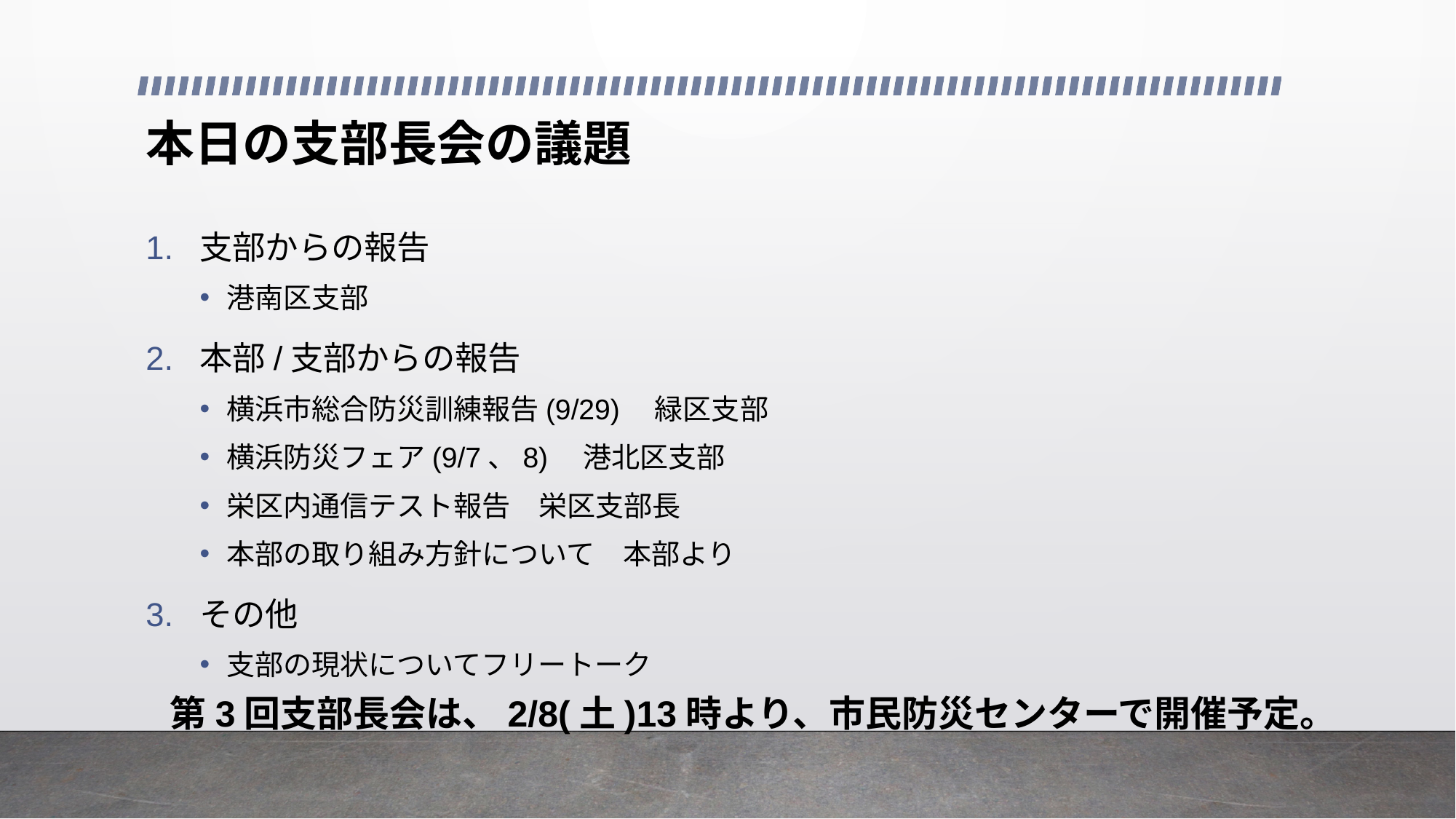

# 本日の支部長会の議題
支部からの報告
港南区支部
本部/支部からの報告
横浜市総合防災訓練報告(9/29)　緑区支部
横浜防災フェア(9/7、8)　港北区支部
栄区内通信テスト報告　栄区支部長
本部の取り組み方針について　本部より
その他
支部の現状についてフリートーク

第3回支部長会は、2/8(土)13時より、市民防災センターで開催予定。